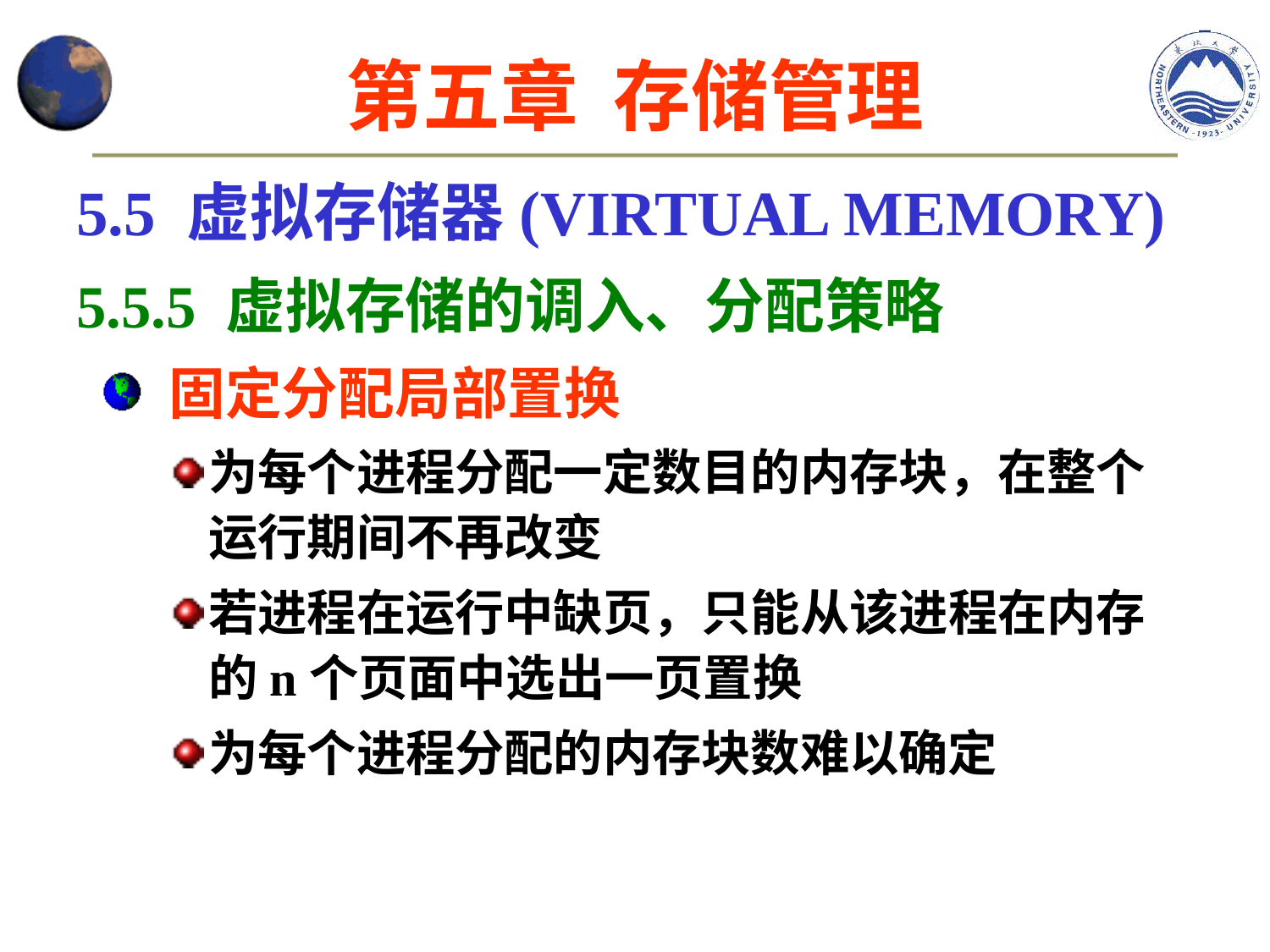

第五章  存储管理
5.5 虚拟存储器(VIRTUAL MEMORY)
5.5.5 虚拟存储的调入、分配策略
 固定分配局部置换
为每个进程分配一定数目的内存块，在整个运行期间不再改变
若进程在运行中缺页，只能从该进程在内存的n个页面中选出一页置换
为每个进程分配的内存块数难以确定